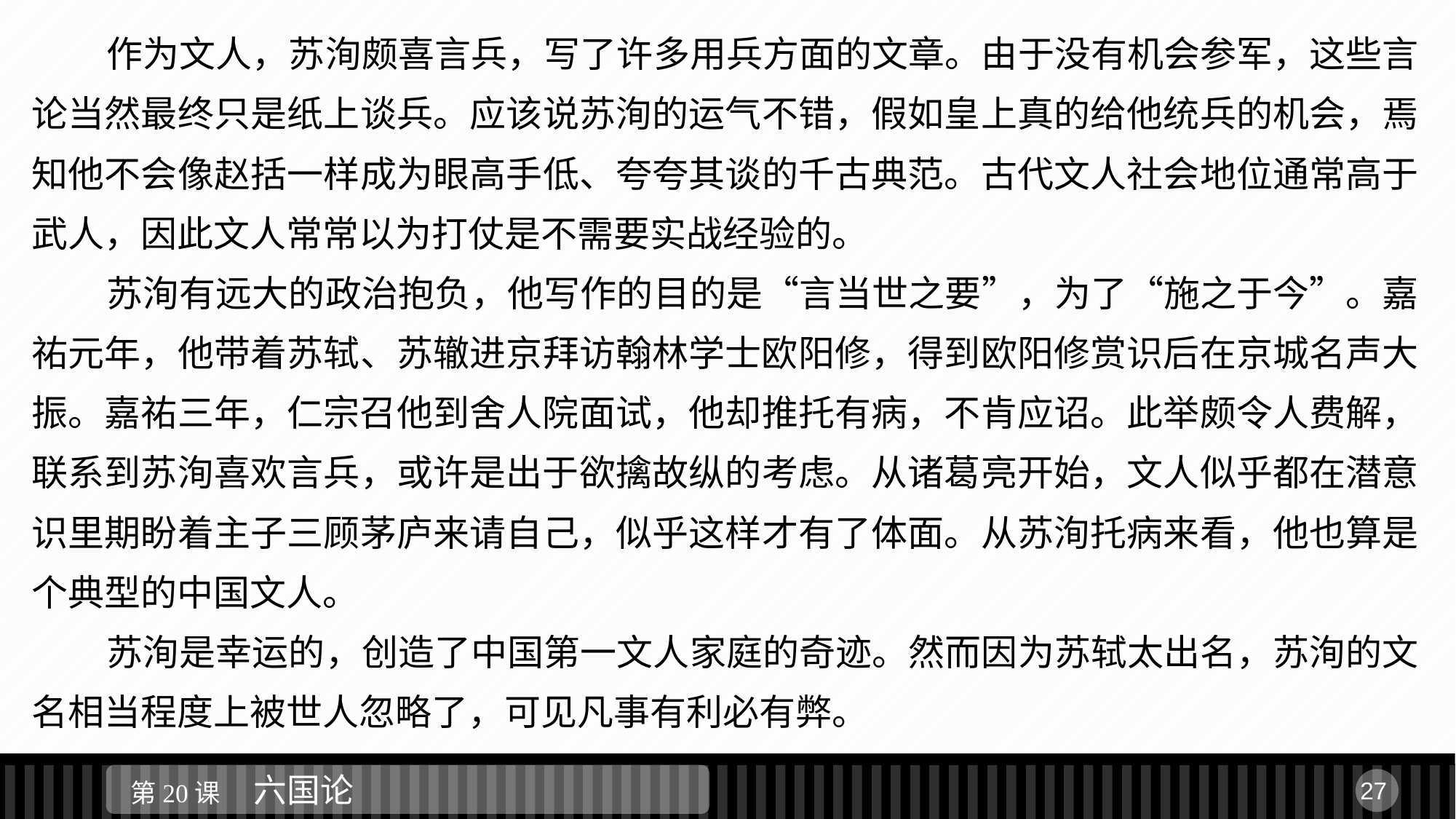

作为文人，苏洵颇喜言兵，写了许多用兵方面的文章。由于没有机会参军，这些言论当然最终只是纸上谈兵。应该说苏洵的运气不错，假如皇上真的给他统兵的机会，焉知他不会像赵括一样成为眼高手低、夸夸其谈的千古典范。古代文人社会地位通常高于武人，因此文人常常以为打仗是不需要实战经验的。
        苏洵有远大的政治抱负，他写作的目的是“言当世之要”，为了“施之于今”。嘉祐元年，他带着苏轼、苏辙进京拜访翰林学士欧阳修，得到欧阳修赏识后在京城名声大振。嘉祐三年，仁宗召他到舍人院面试，他却推托有病，不肯应诏。此举颇令人费解，联系到苏洵喜欢言兵，或许是出于欲擒故纵的考虑。从诸葛亮开始，文人似乎都在潜意识里期盼着主子三顾茅庐来请自己，似乎这样才有了体面。从苏洵托病来看，他也算是个典型的中国文人。
        苏洵是幸运的，创造了中国第一文人家庭的奇迹。然而因为苏轼太出名，苏洵的文名相当程度上被世人忽略了，可见凡事有利必有弊。